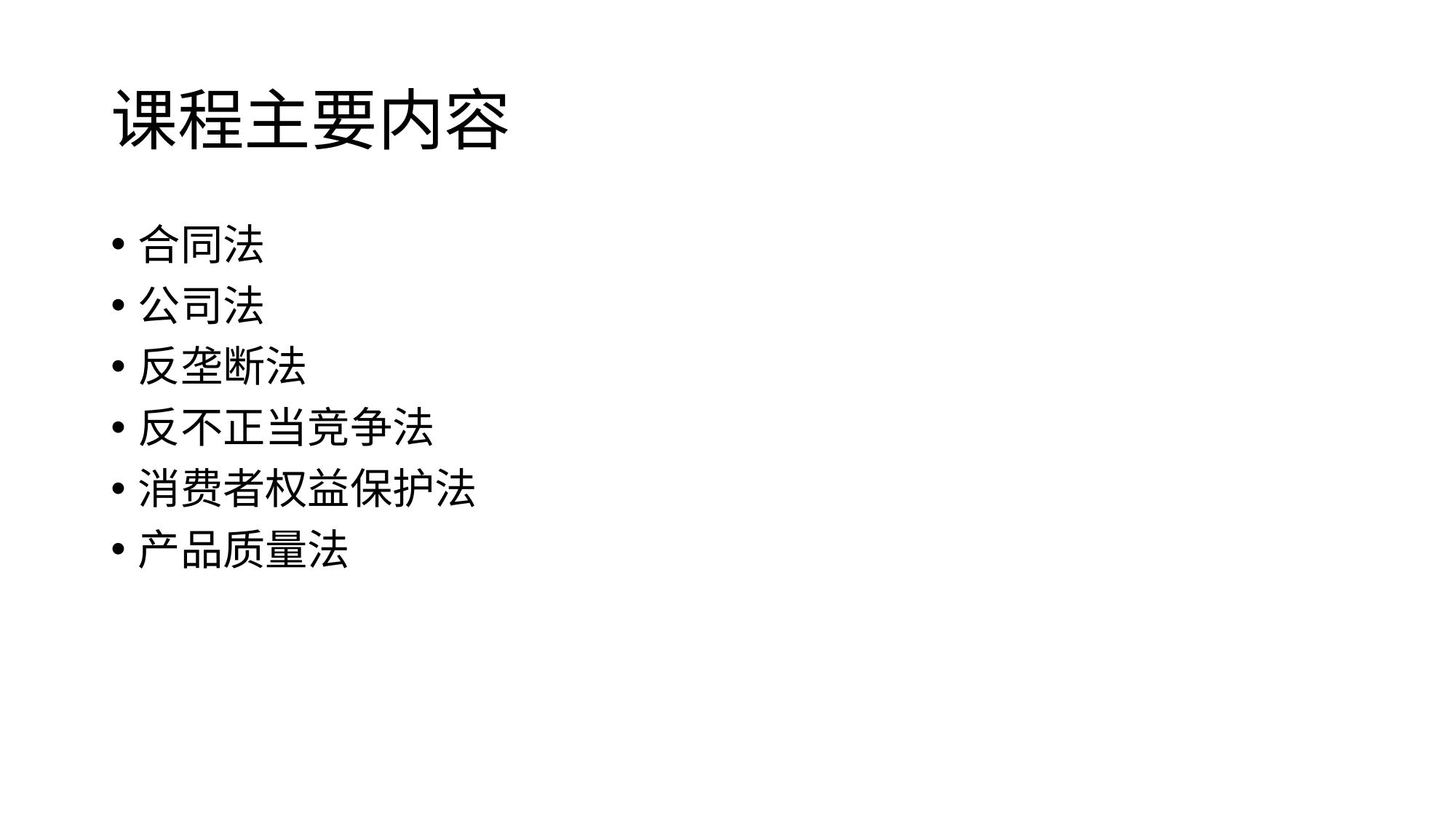

# 课程主要内容
合同法
公司法
反垄断法
反不正当竞争法
消费者权益保护法
产品质量法